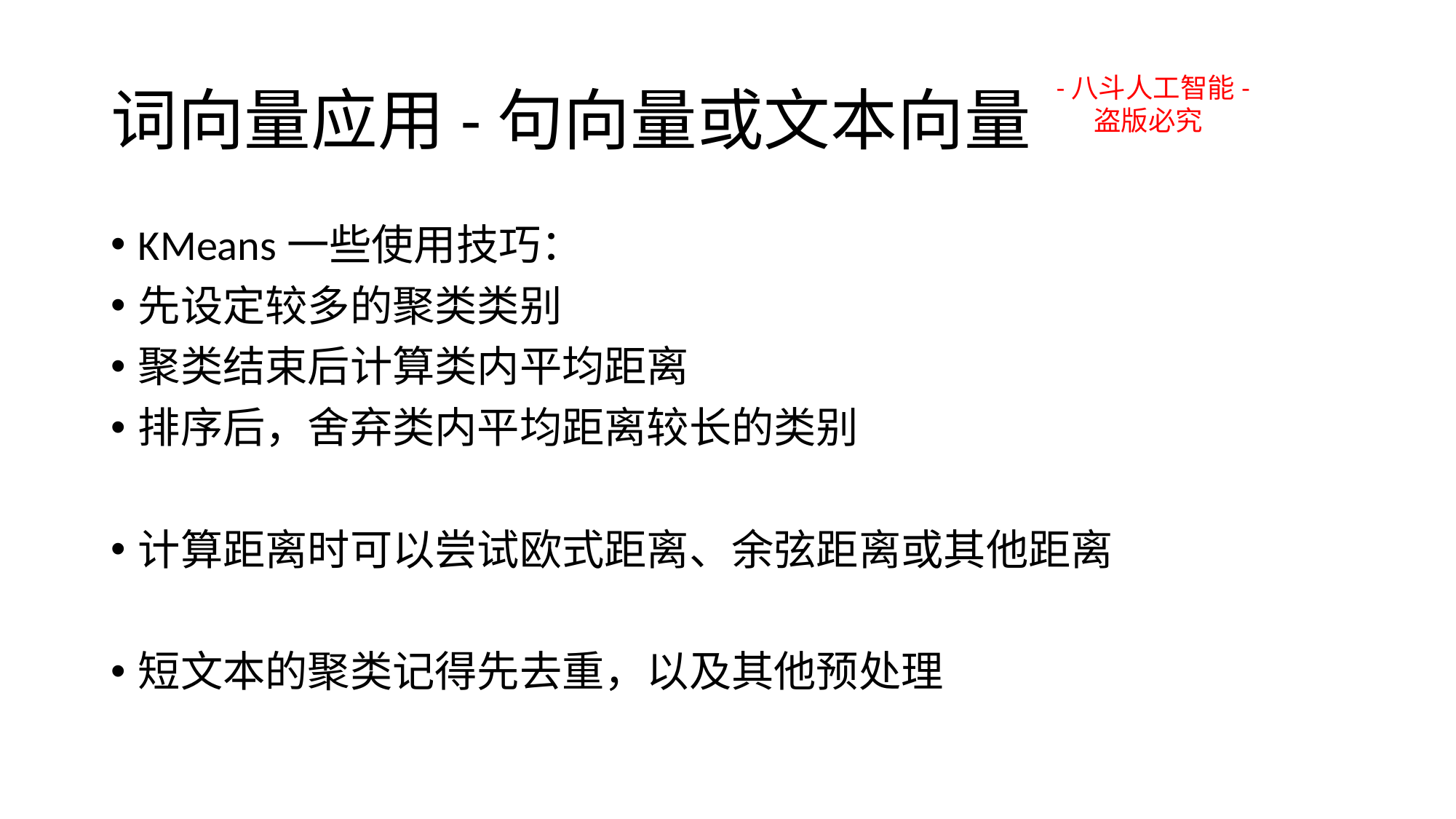

# 词向量应用-句向量或文本向量
-八斗人工智能-
     盗版必究
KMeans一些使用技巧：
先设定较多的聚类类别
聚类结束后计算类内平均距离
排序后，舍弃类内平均距离较长的类别

计算距离时可以尝试欧式距离、余弦距离或其他距离

短文本的聚类记得先去重，以及其他预处理